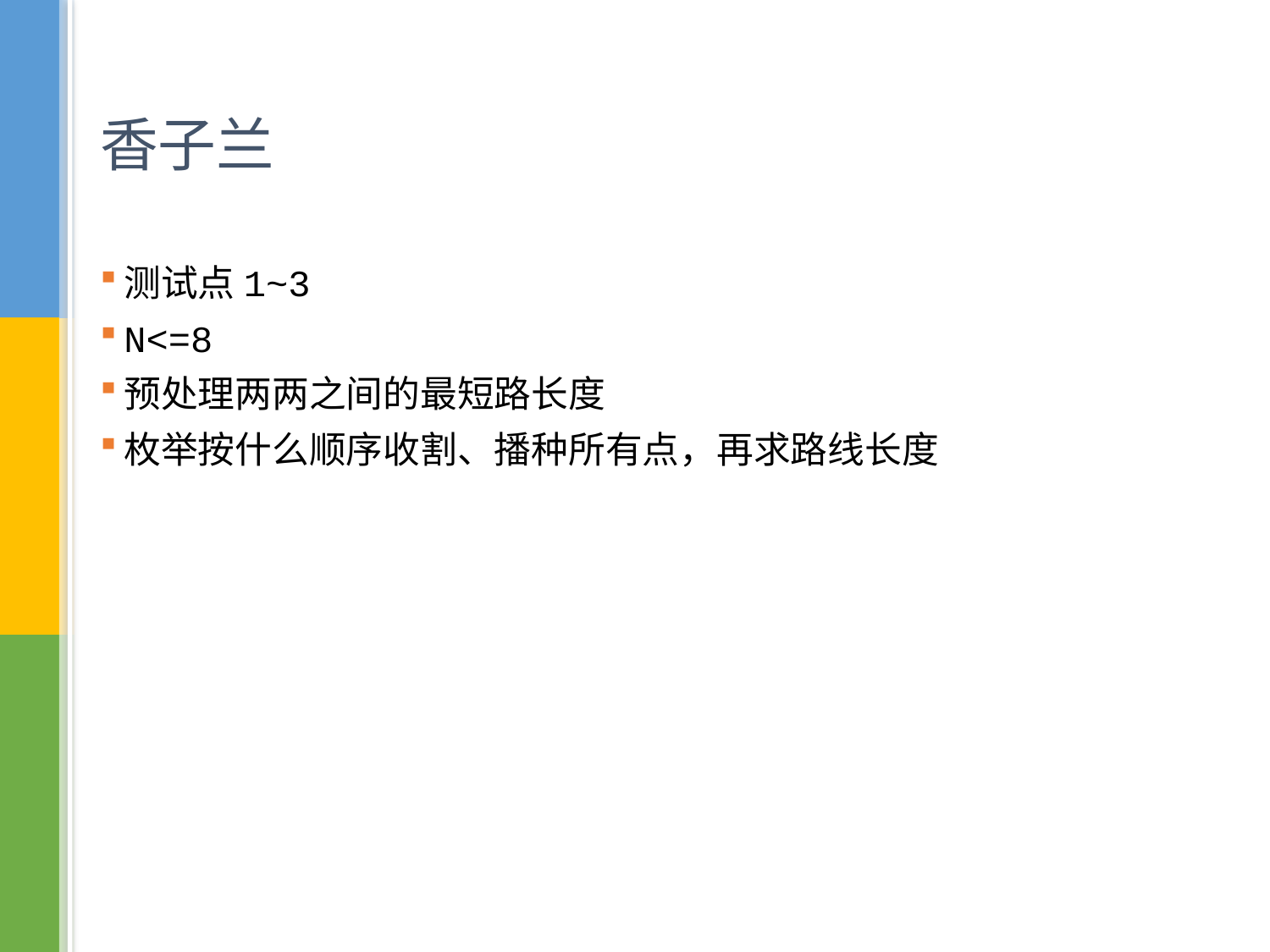

# 香子兰
测试点1~3
N<=8
预处理两两之间的最短路长度
枚举按什么顺序收割、播种所有点，再求路线长度